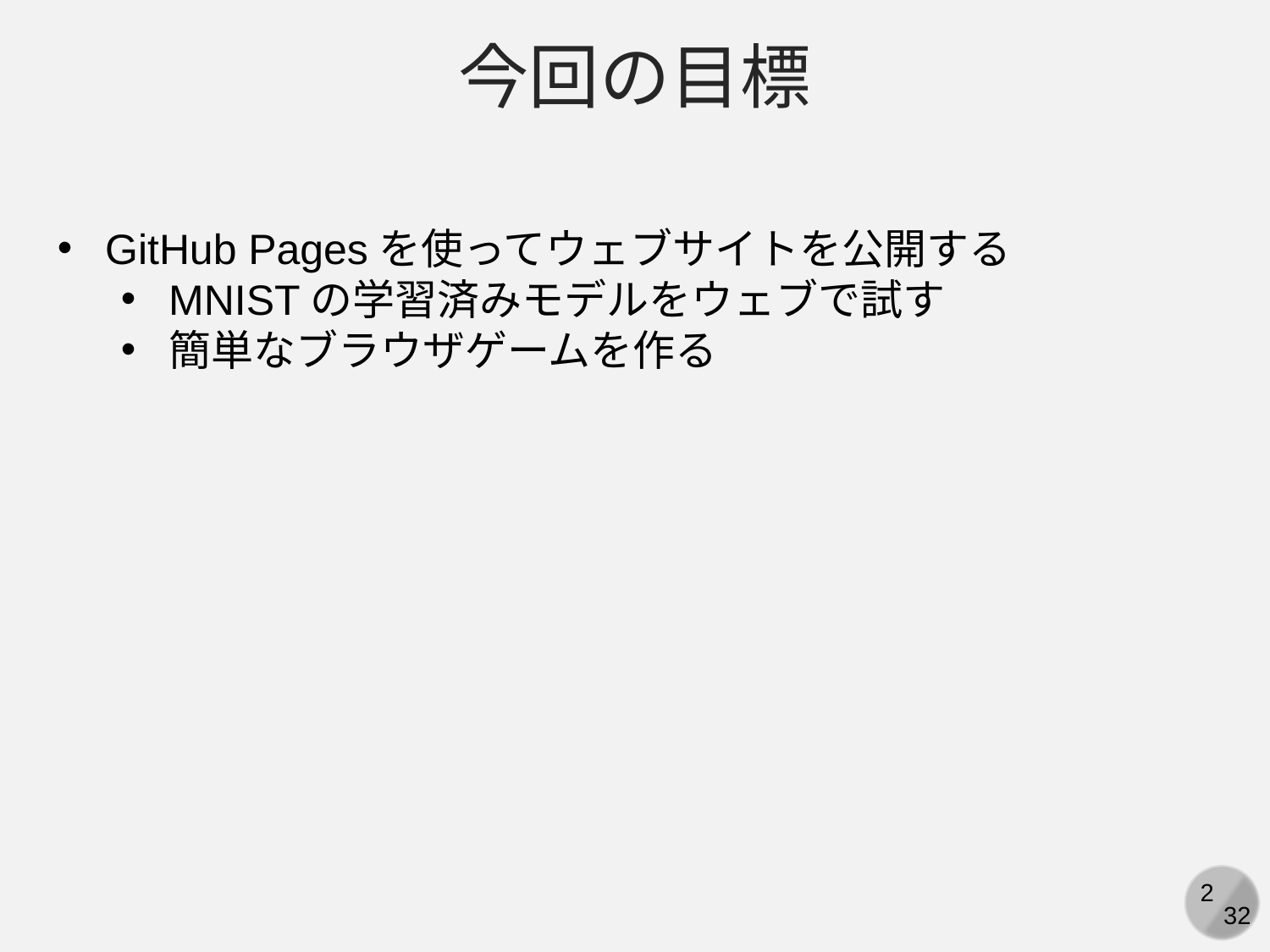

今回の目標
GitHub Pagesを使ってウェブサイトを公開する
MNISTの学習済みモデルをウェブで試す
簡単なブラウザゲームを作る